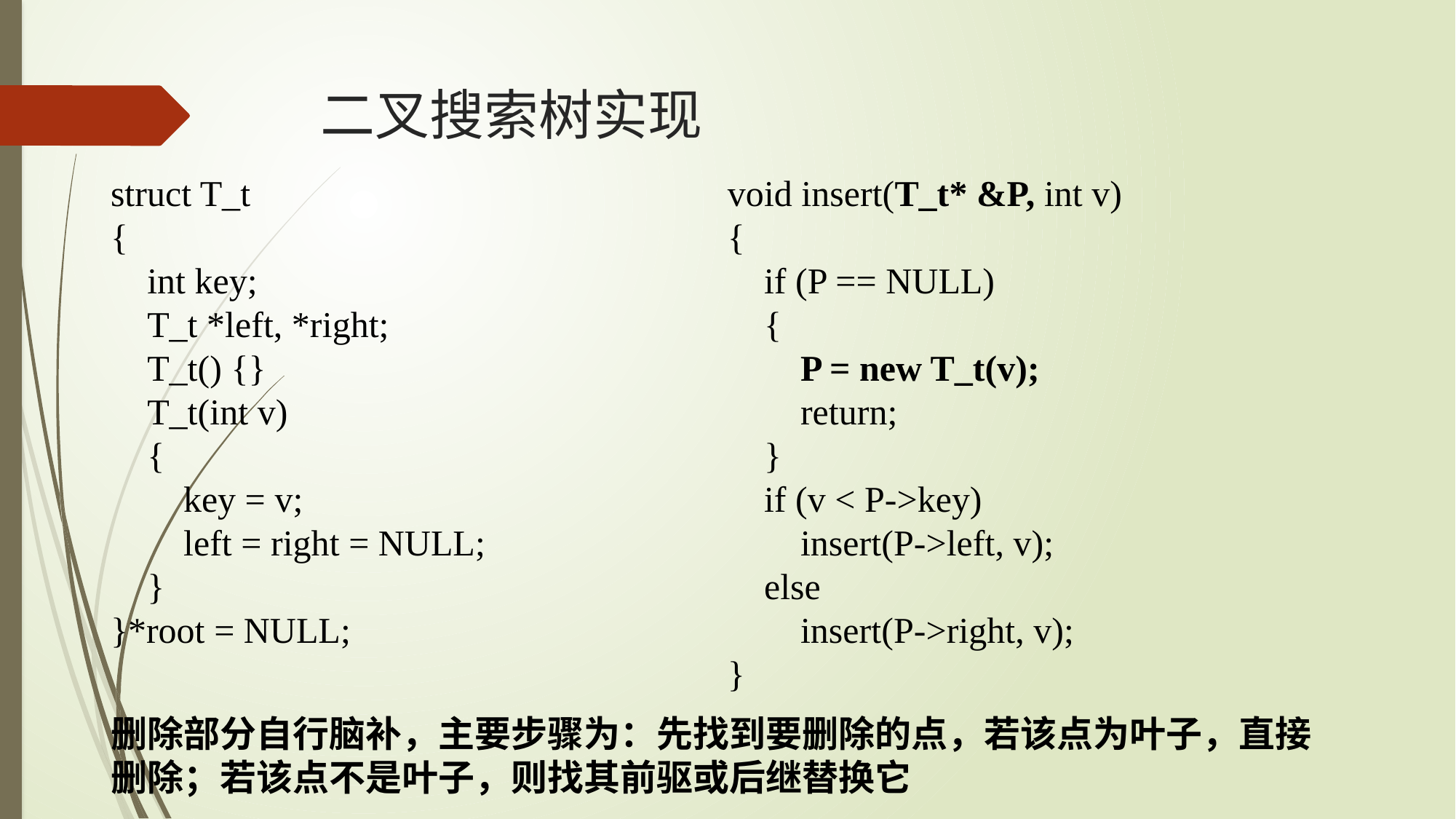

# 二叉搜索树实现
struct T_t
{
    int key;
    T_t *left, *right;
    T_t() {}
    T_t(int v)
    {
        key = v;
        left = right = NULL;
    }
}*root = NULL;

void insert(T_t* &P, int v)
{
    if (P == NULL)
    {
        P = new T_t(v);
        return;
    }
    if (v < P->key)
        insert(P->left, v);
    else
        insert(P->right, v);
}
删除部分自行脑补，主要步骤为：先找到要删除的点，若该点为叶子，直接删除；若该点不是叶子，则找其前驱或后继替换它